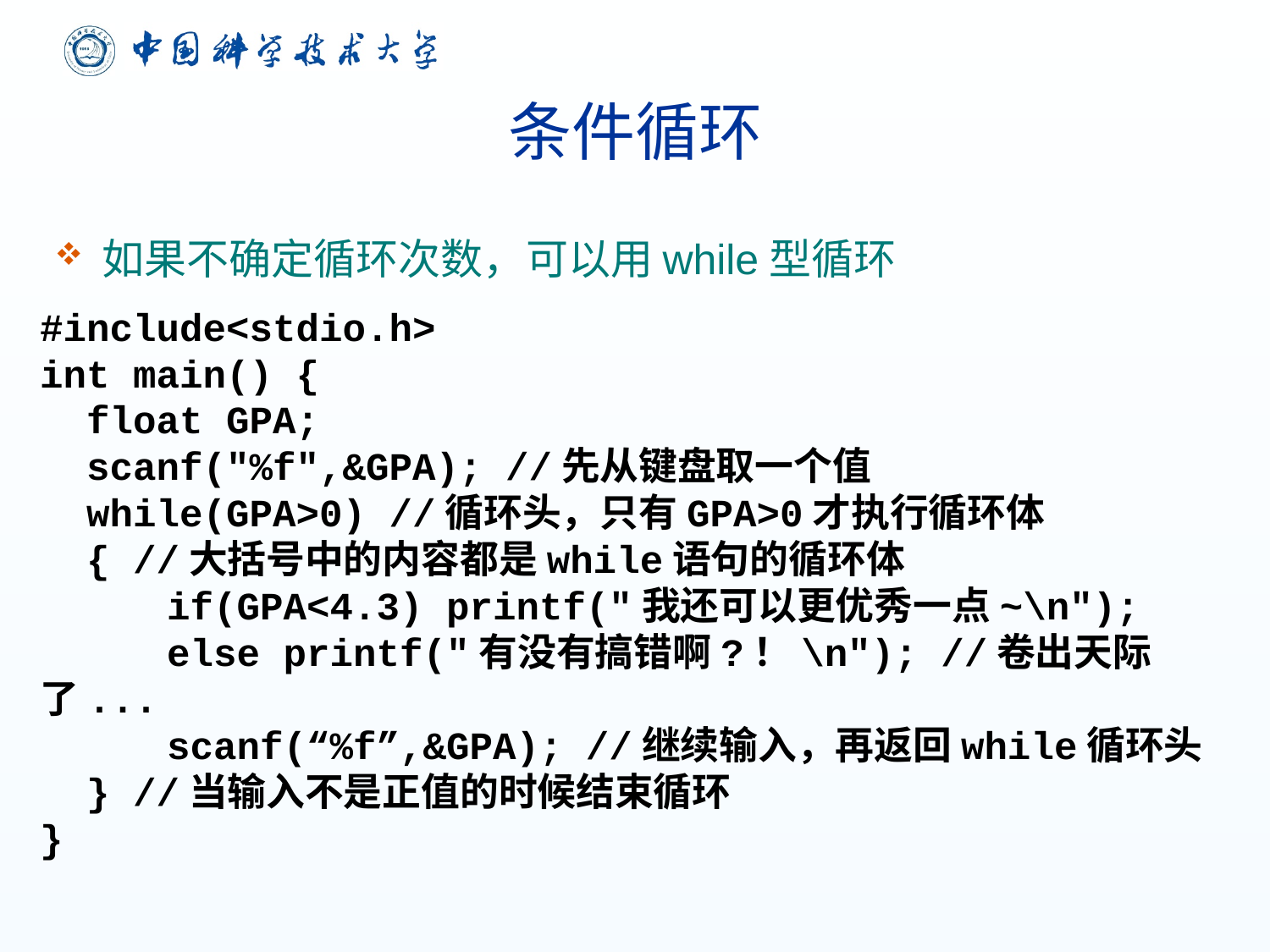

# 条件循环
如果不确定循环次数，可以用while型循环
#include<stdio.h>
int main() {
  float GPA;
  scanf("%f",&GPA); //先从键盘取一个值
  while(GPA>0) //循环头，只有GPA>0才执行循环体
  { //大括号中的内容都是while语句的循环体
	if(GPA<4.3) printf("我还可以更优秀一点~\n");
	else printf("有没有搞错啊?！\n"); //卷出天际了...
	scanf(“%f”,&GPA); //继续输入，再返回while循环头
  } //当输入不是正值的时候结束循环
}